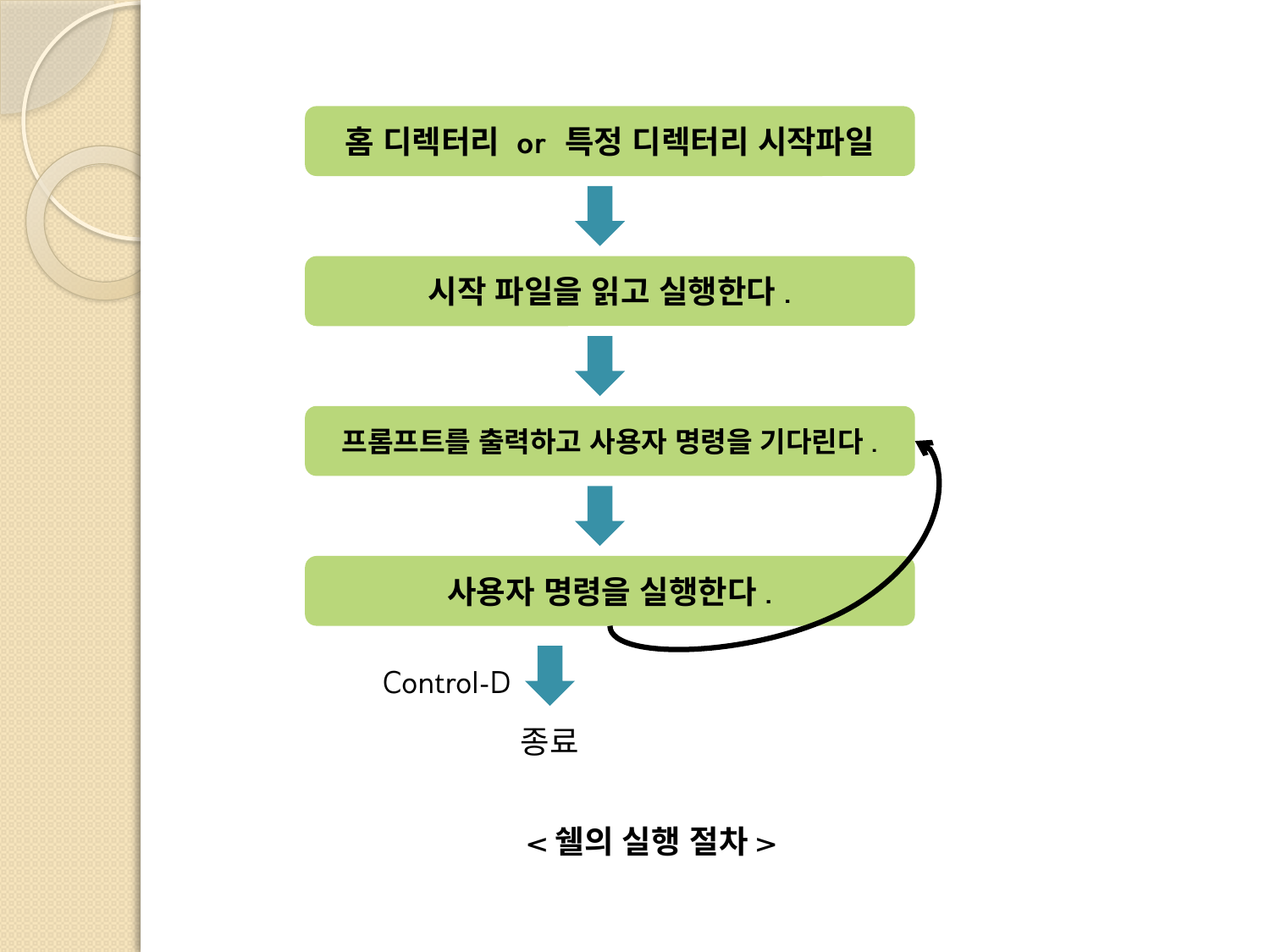

홈 디렉터리 or 특정 디렉터리 시작파일

시작 파일을 읽고 실행한다.

프롬프트를 출력하고 사용자 명령을 기다린다.

사용자 명령을 실행한다.

Control-D
종료
<쉘의 실행 절차>